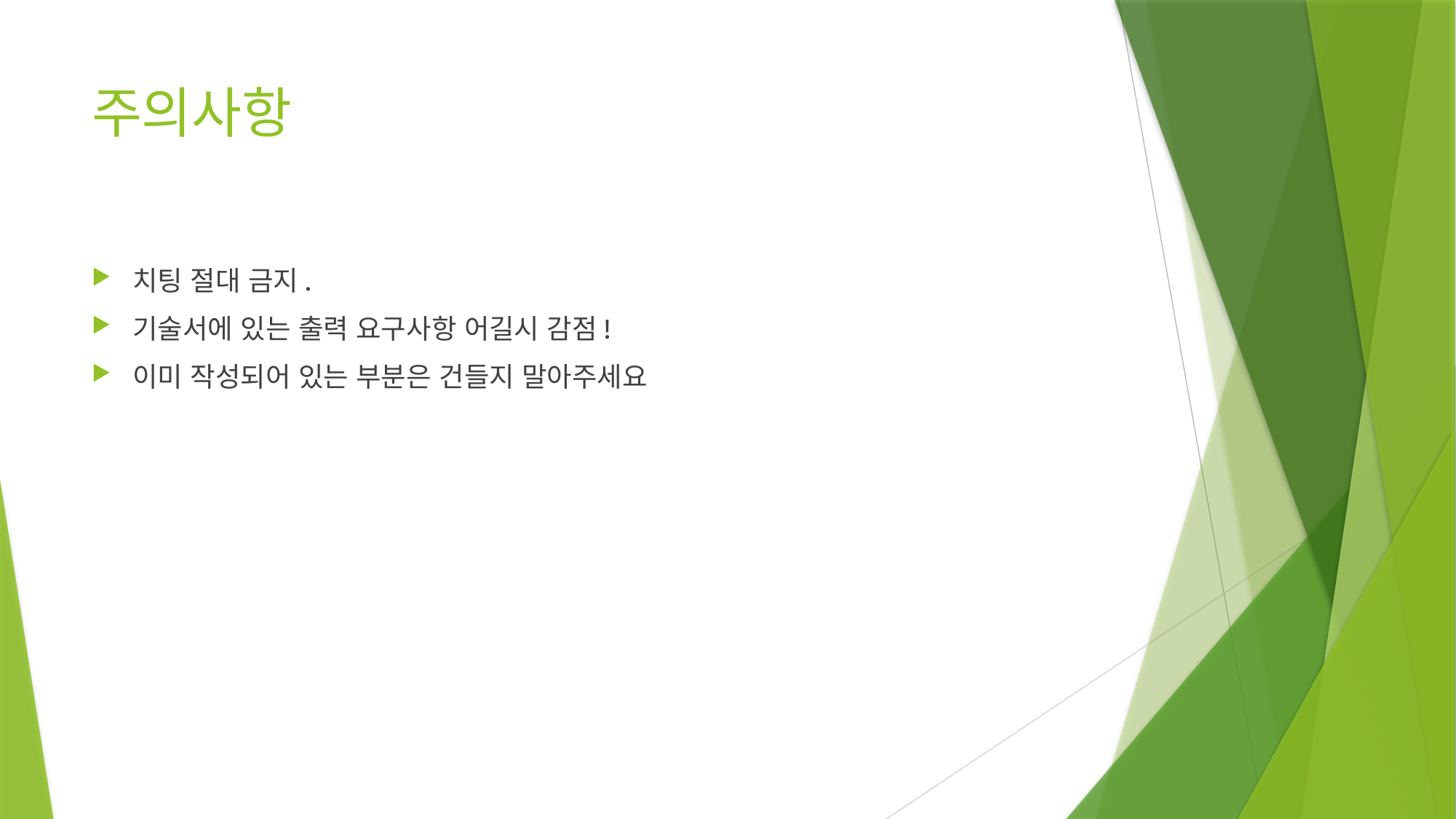

# 주의사항
치팅 절대 금지.
기술서에 있는 출력 요구사항 어길시 감점!
이미 작성되어 있는 부분은 건들지 말아주세요